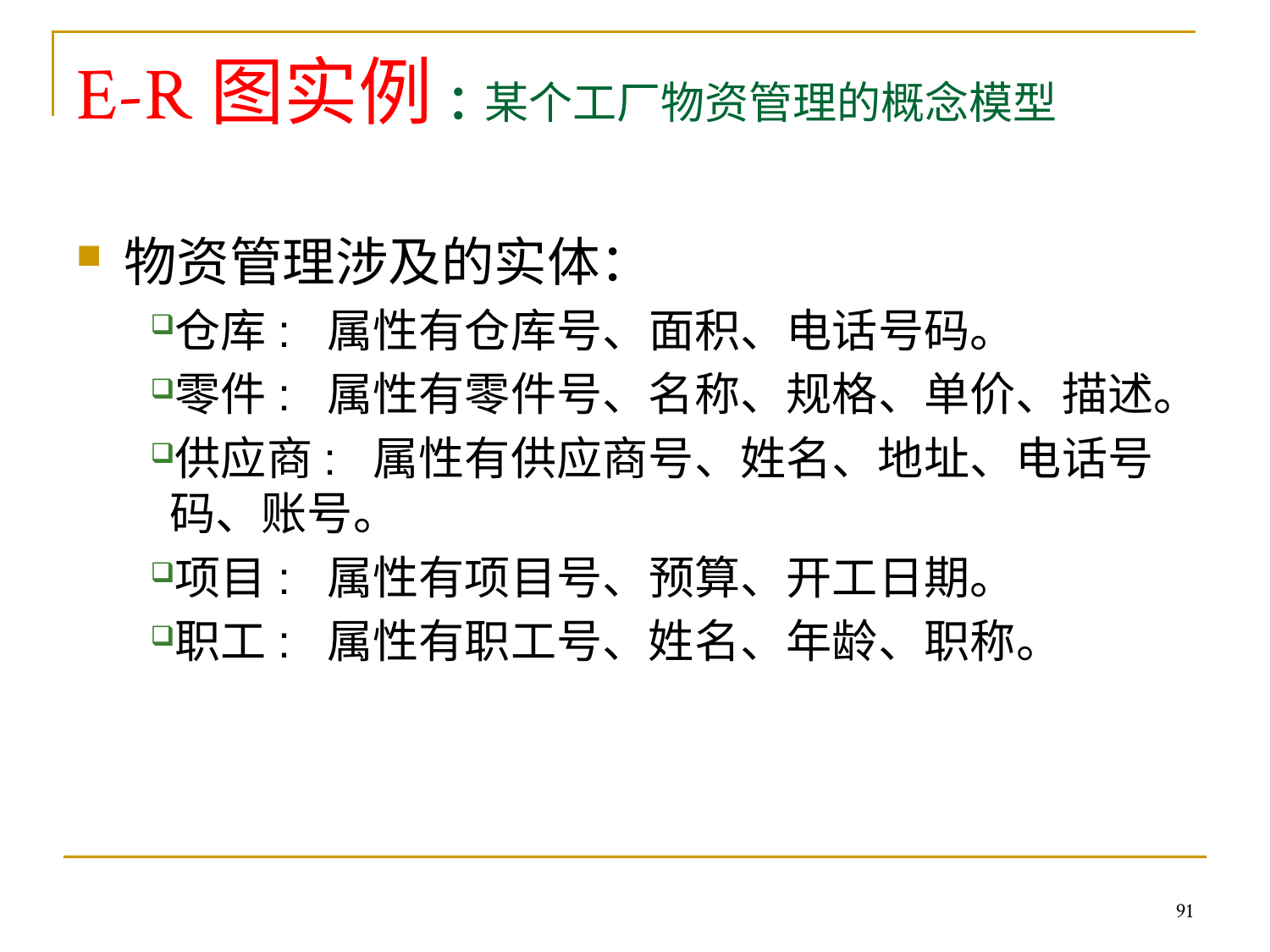

# E-R图实例:某个工厂物资管理的概念模型
物资管理涉及的实体：
仓库:  属性有仓库号、面积、电话号码。
零件:  属性有零件号、名称、规格、单价、描述。
供应商:  属性有供应商号、姓名、地址、电话号码、账号。
项目:  属性有项目号、预算、开工日期。
职工:  属性有职工号、姓名、年龄、职称。

91